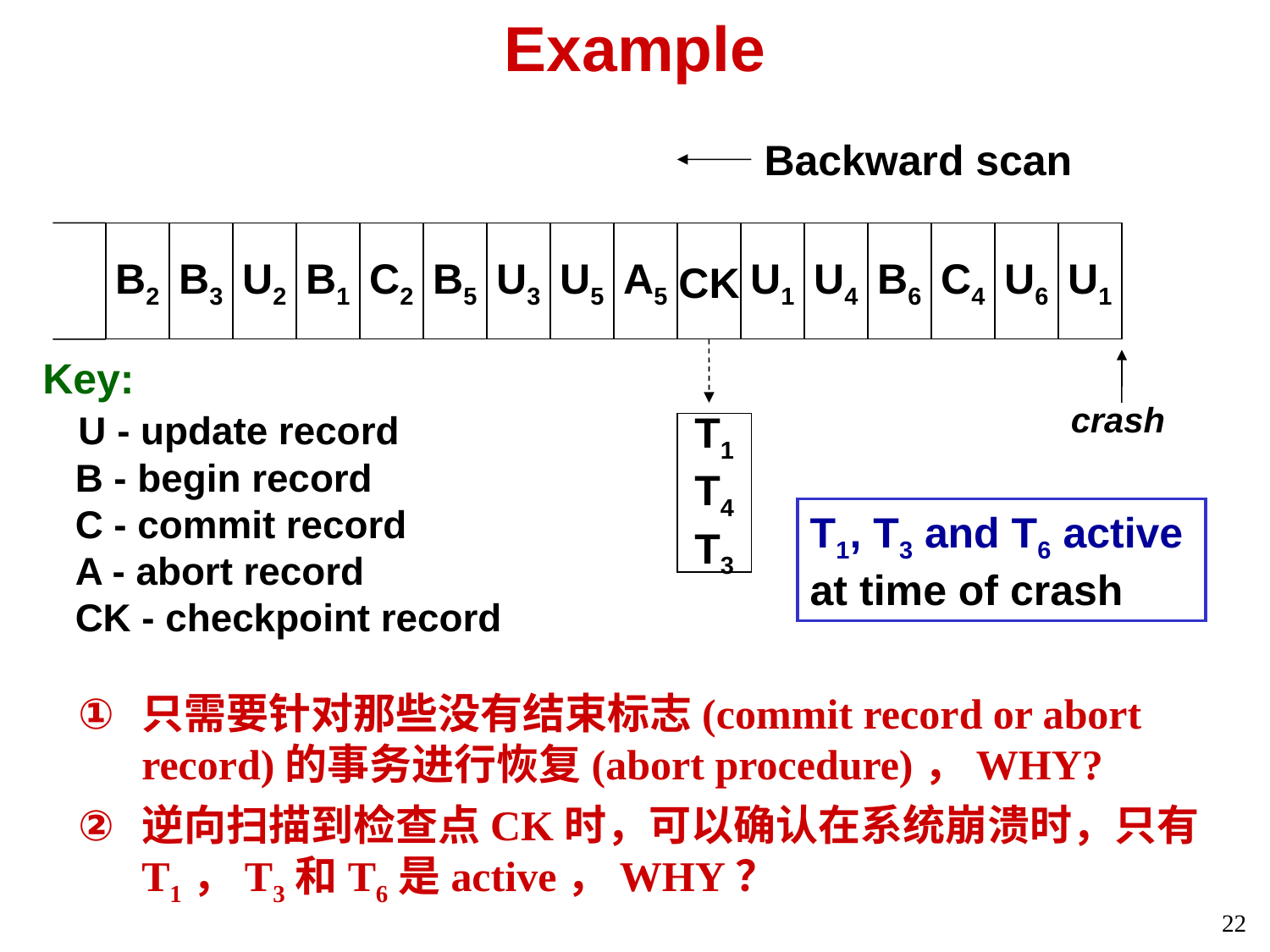

# Example
Backward scan

B2
B3
U2
B1
C2
B5
U3
U5
A5
CK
U1
U4
B6
C4
U6
U1

Key:
   U - update record
   B - begin record
   C - commit record
   A - abort record
   CK - checkpoint record

crash
T1
T4
T3
T1, T3 and T6 active at time of crash
只需要针对那些没有结束标志(commit record or abort record)的事务进行恢复(abort procedure)，WHY?
逆向扫描到检查点CK时，可以确认在系统崩溃时，只有T1，T3和T6是active，WHY？
22